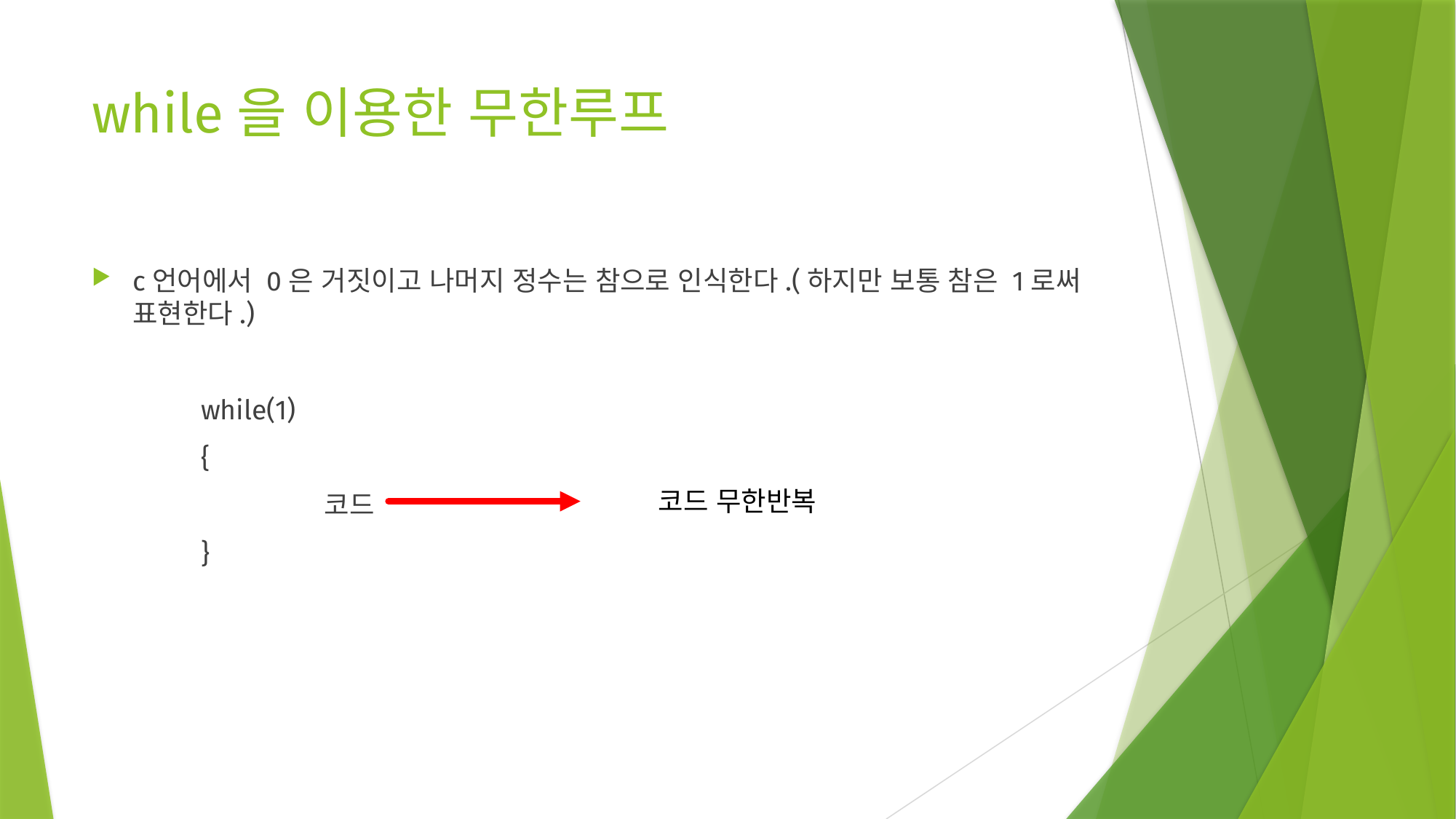

# while을 이용한 무한루프
c언어에서 0은 거짓이고 나머지 정수는 참으로 인식한다.(하지만 보통 참은 1로써 표현한다.)

	while(1)
	{
		 코드
	}
코드 무한반복